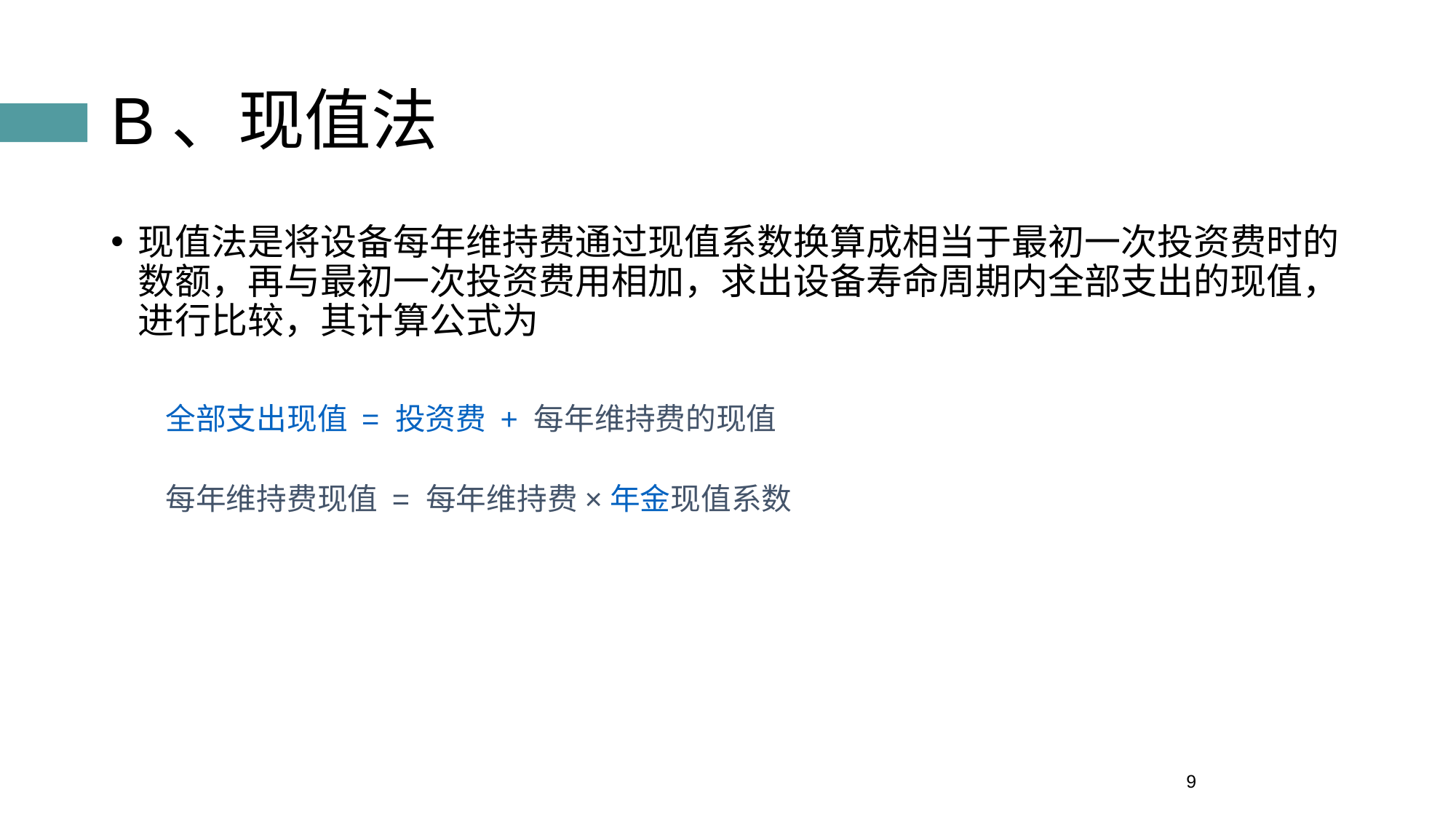

# B、现值法
现值法是将设备每年维持费通过现值系数换算成相当于最初一次投资费时的数额，再与最初一次投资费用相加，求出设备寿命周期内全部支出的现值，进行比较，其计算公式为

全部支出现值 = 投资费 + 每年维持费的现值

每年维持费现值 = 每年维持费×年金现值系数
9